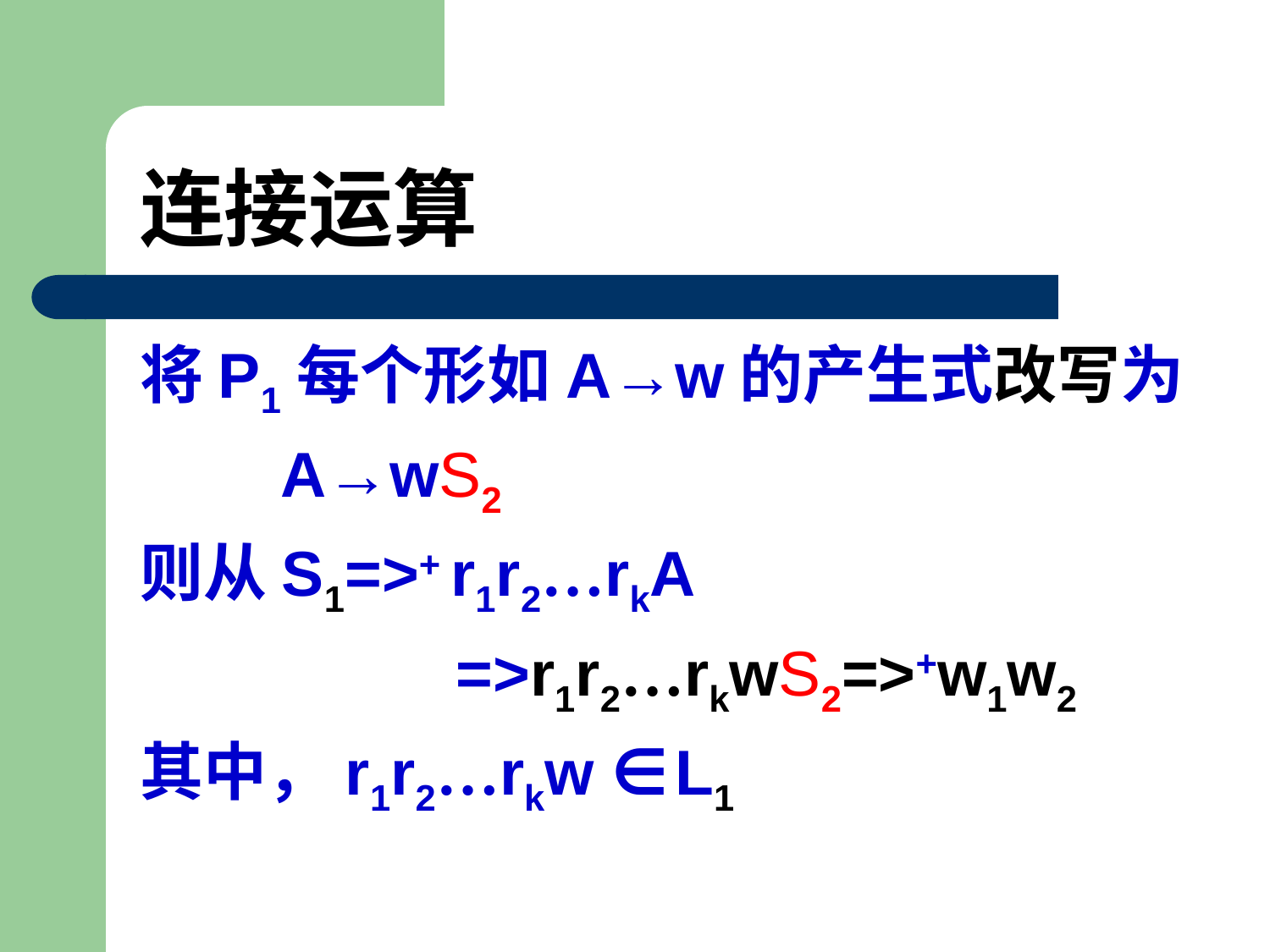

# 连接运算
将P1每个形如A→w的产生式改写为
        A→wS2
则从S1=>+ r1r2…rkA
                  =>r1r2…rkwS2=>+w1w2
其中，r1r2…rkw ∈L1